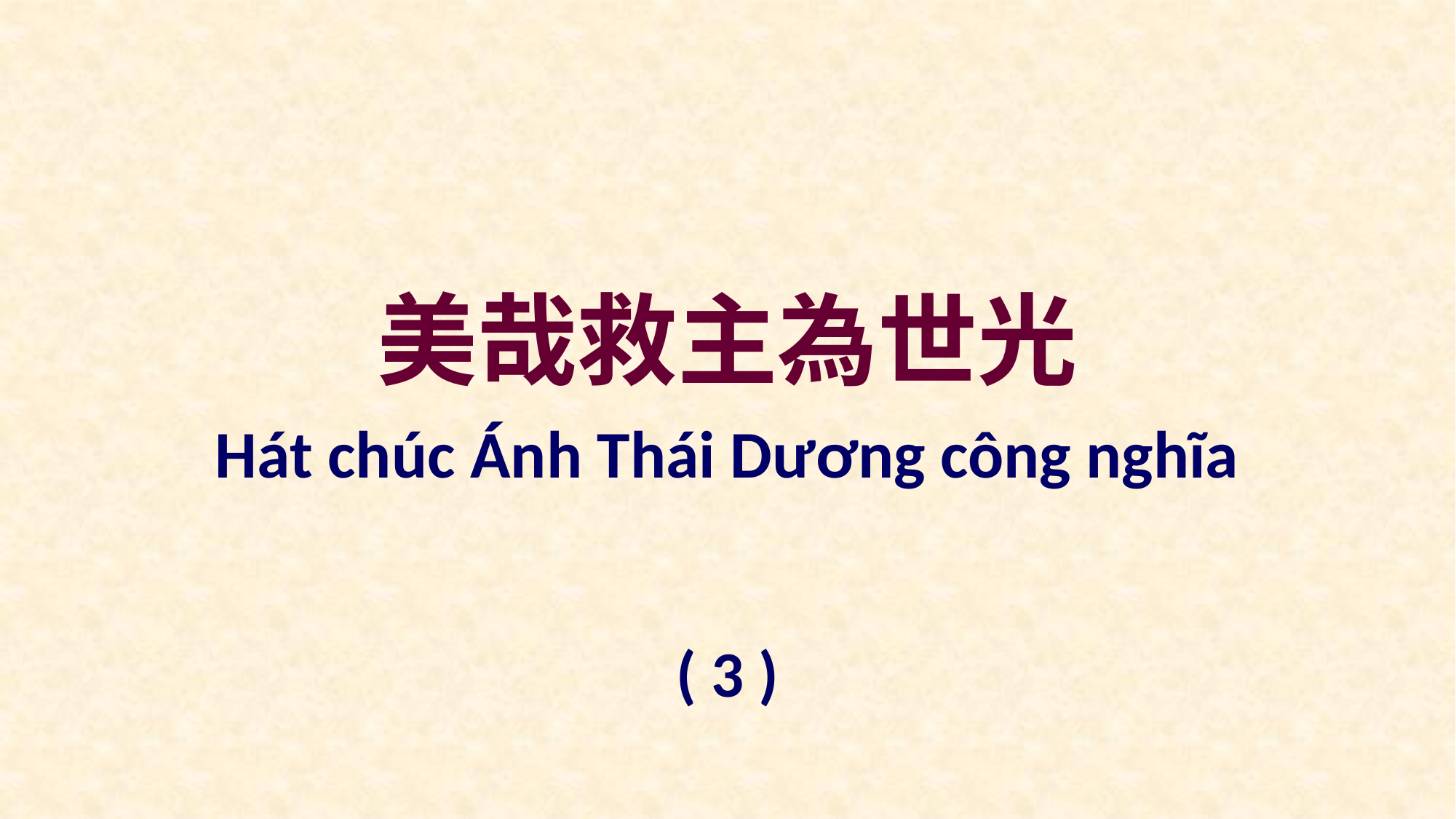

美哉救主為世光
Hát chúc Ánh Thái Dương công nghĩa
( 3 )